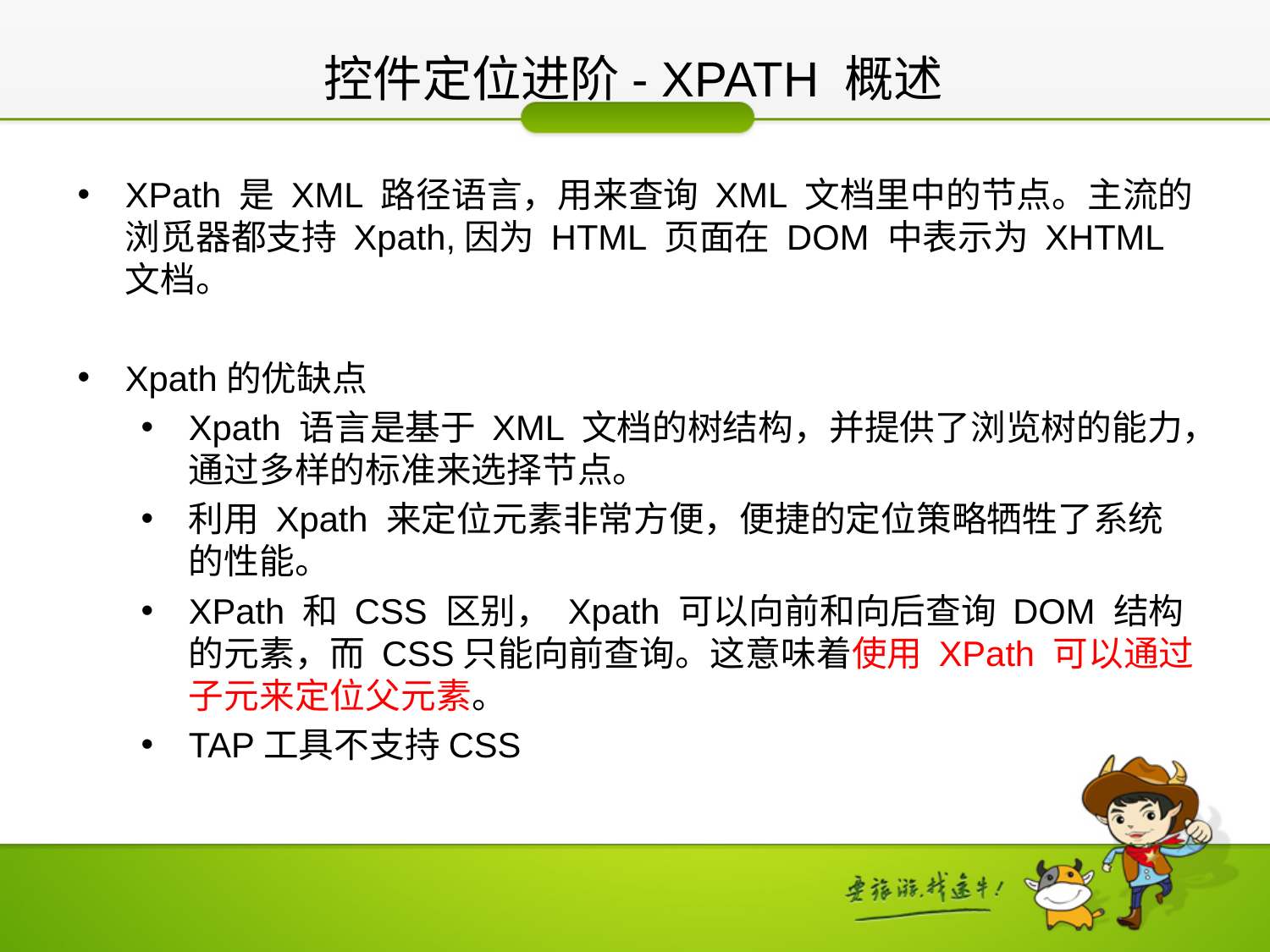

# 控件定位进阶- XPATH 概述
XPath 是 XML 路径语言，用来查询 XML 文档里中的节点。主流的浏觅器都支持 Xpath,因为 HTML 页面在 DOM 中表示为 XHTML 文档。

Xpath的优缺点
Xpath 语言是基于 XML 文档的树结构，并提供了浏览树的能力，通过多样的标准来选择节点。
利用 Xpath 来定位元素非常方便，便捷的定位策略牺牲了系统的性能。
XPath 和 CSS 区别， Xpath 可以向前和向后查询 DOM 结构的元素，而 CSS只能向前查询。这意味着使用 XPath 可以通过子元来定位父元素。
TAP工具不支持CSS